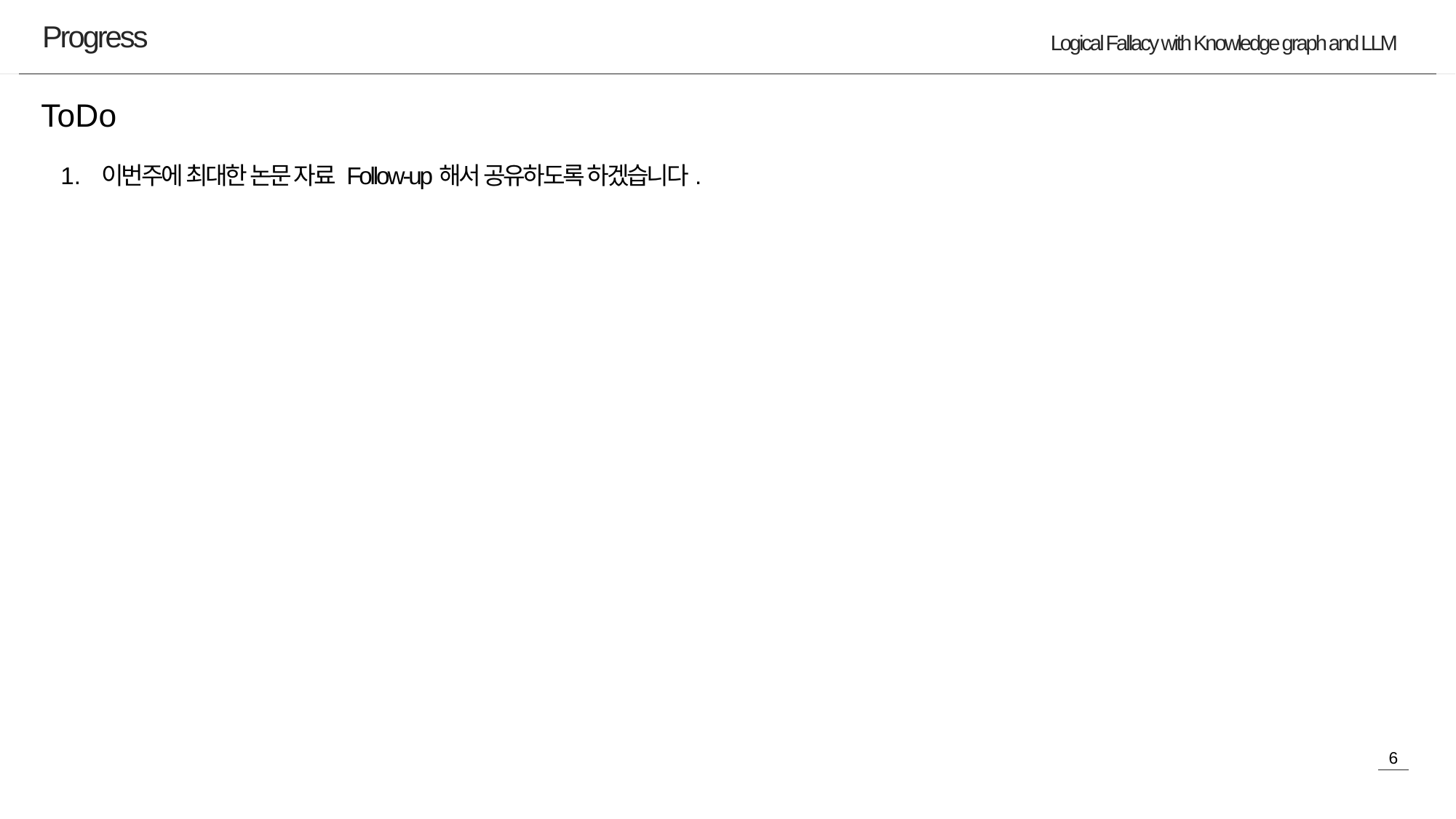

Progress
ToDo
이번주에 최대한 논문 자료 Follow-up해서 공유하도록 하겠습니다.